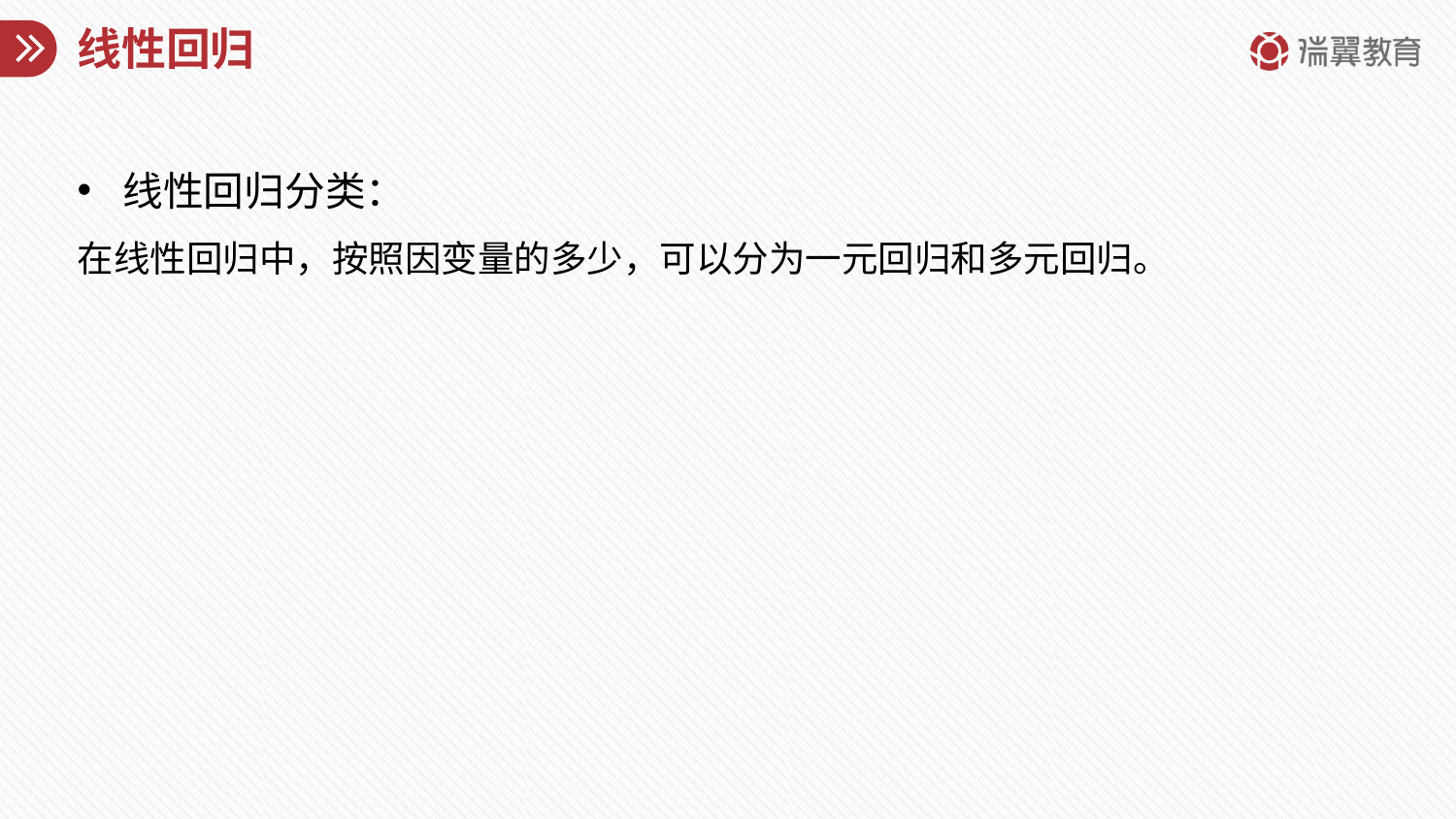

# 线性回归
线性回归分类：
在线性回归中，按照因变量的多少，可以分为一元回归和多元回归。